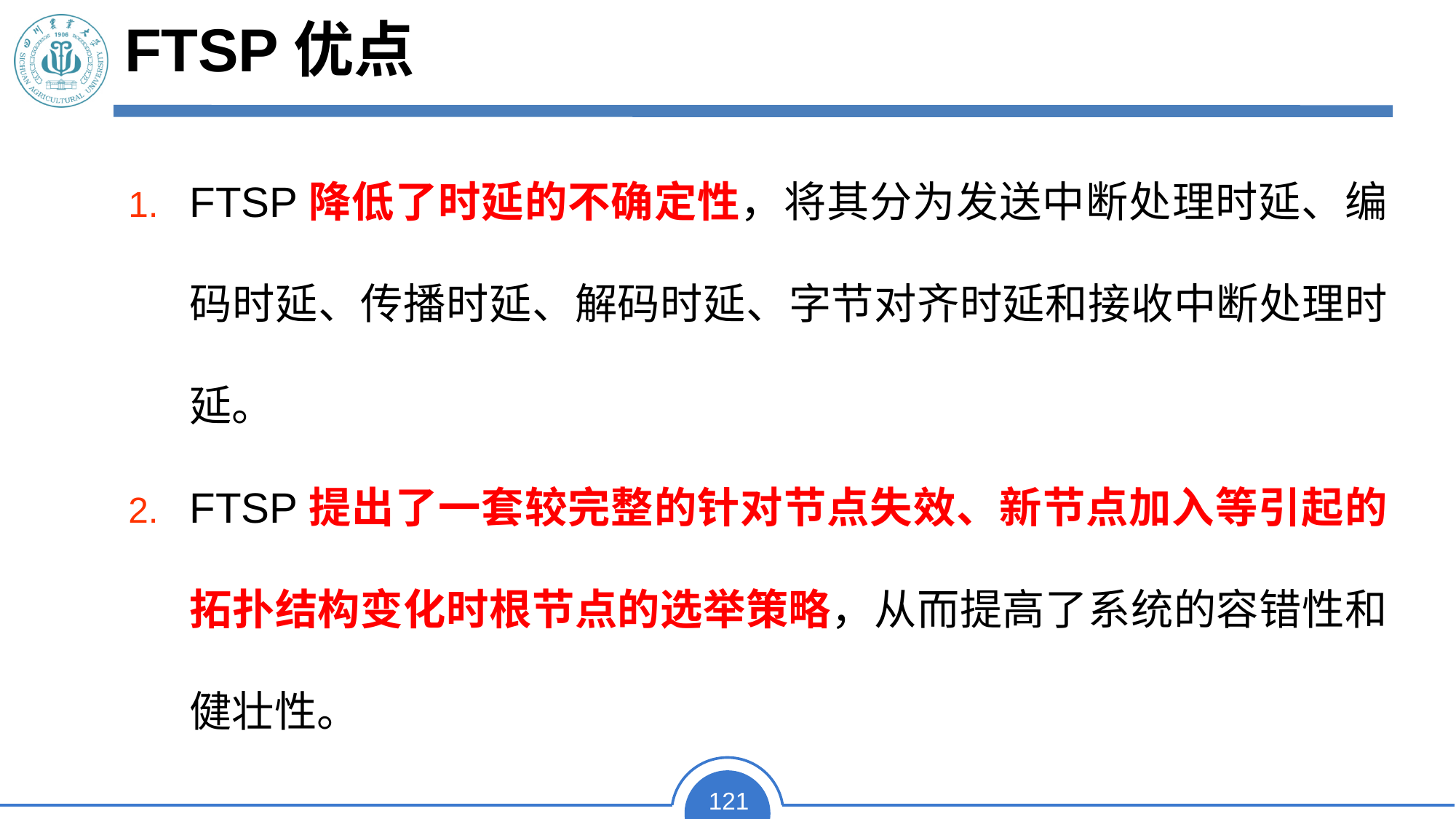

# FTSP优点
FTSP降低了时延的不确定性，将其分为发送中断处理时延、编码时延、传播时延、解码时延、字节对齐时延和接收中断处理时延。
FTSP提出了一套较完整的针对节点失效、新节点加入等引起的拓扑结构变化时根节点的选举策略，从而提高了系统的容错性和健壮性。